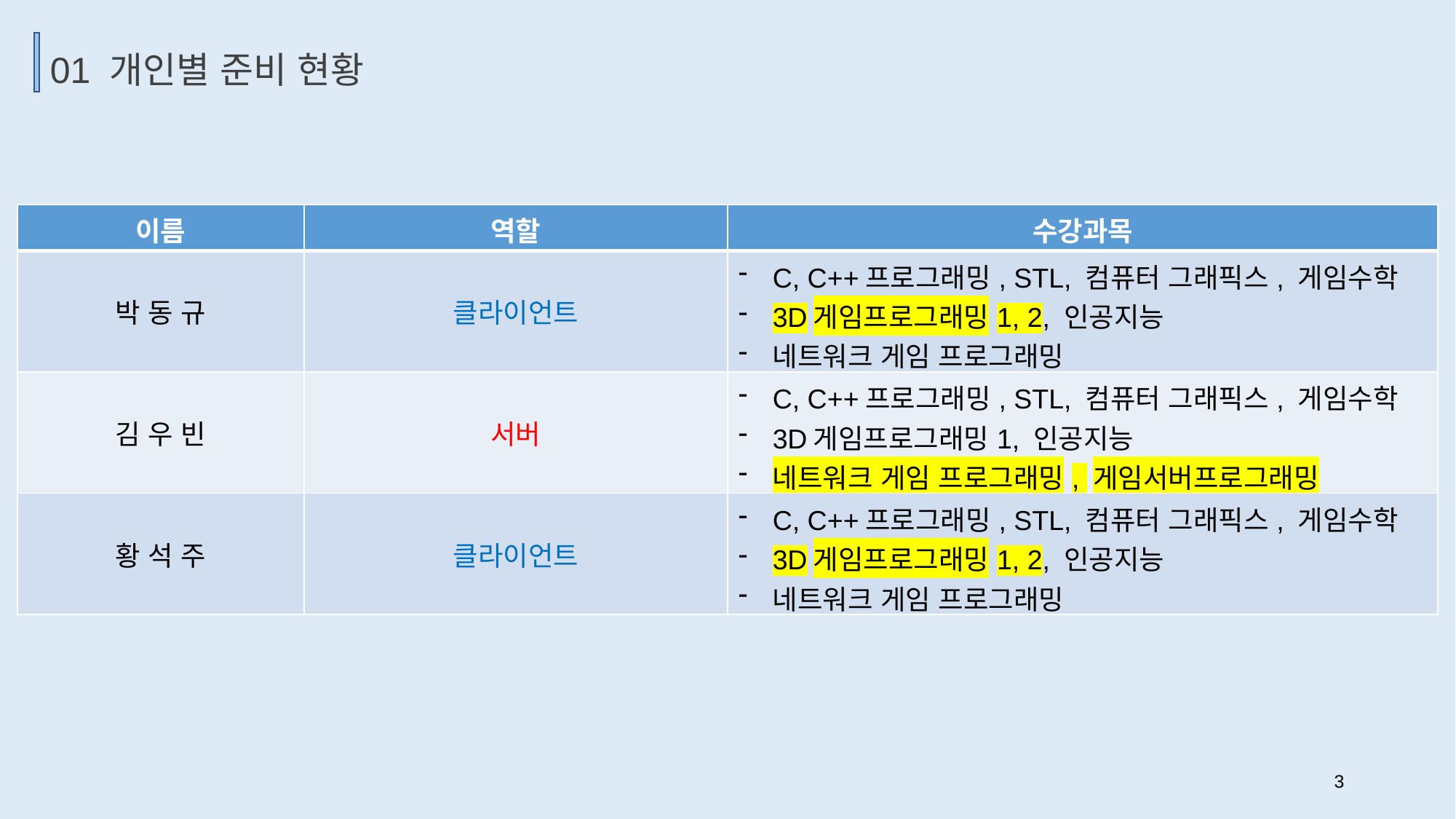

01 개인별 준비 현황
| 이름 | 역할 | 수강과목 |
| --- | --- | --- |
| 박 동 규 | 클라이언트 | C, C++프로그래밍, STL, 컴퓨터 그래픽스, 게임수학 3D게임프로그래밍1, 2, 인공지능 네트워크 게임 프로그래밍 |
| 김 우 빈 | 서버 | C, C++프로그래밍, STL, 컴퓨터 그래픽스, 게임수학 3D게임프로그래밍1, 인공지능 네트워크 게임 프로그래밍, 게임서버프로그래밍 |
| 황 석 주 | 클라이언트 | C, C++프로그래밍, STL, 컴퓨터 그래픽스, 게임수학 3D게임프로그래밍1, 2, 인공지능 네트워크 게임 프로그래밍 |
3